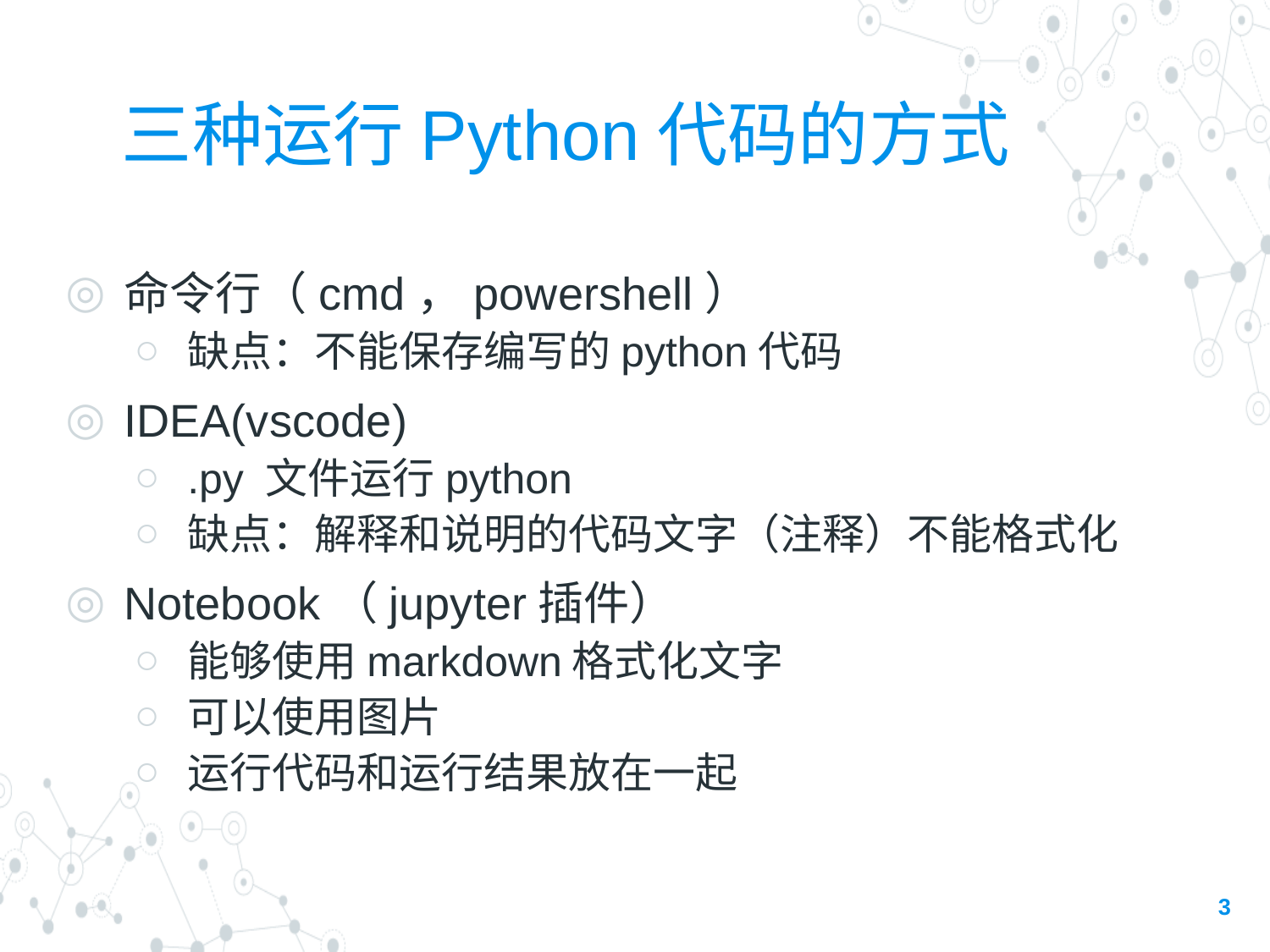

# 三种运行Python代码的方式
命令行（cmd，powershell）
缺点：不能保存编写的python代码
IDEA(vscode)
.py 文件运行python
缺点：解释和说明的代码文字（注释）不能格式化
Notebook（jupyter插件）
能够使用markdown格式化文字
可以使用图片
运行代码和运行结果放在一起

3